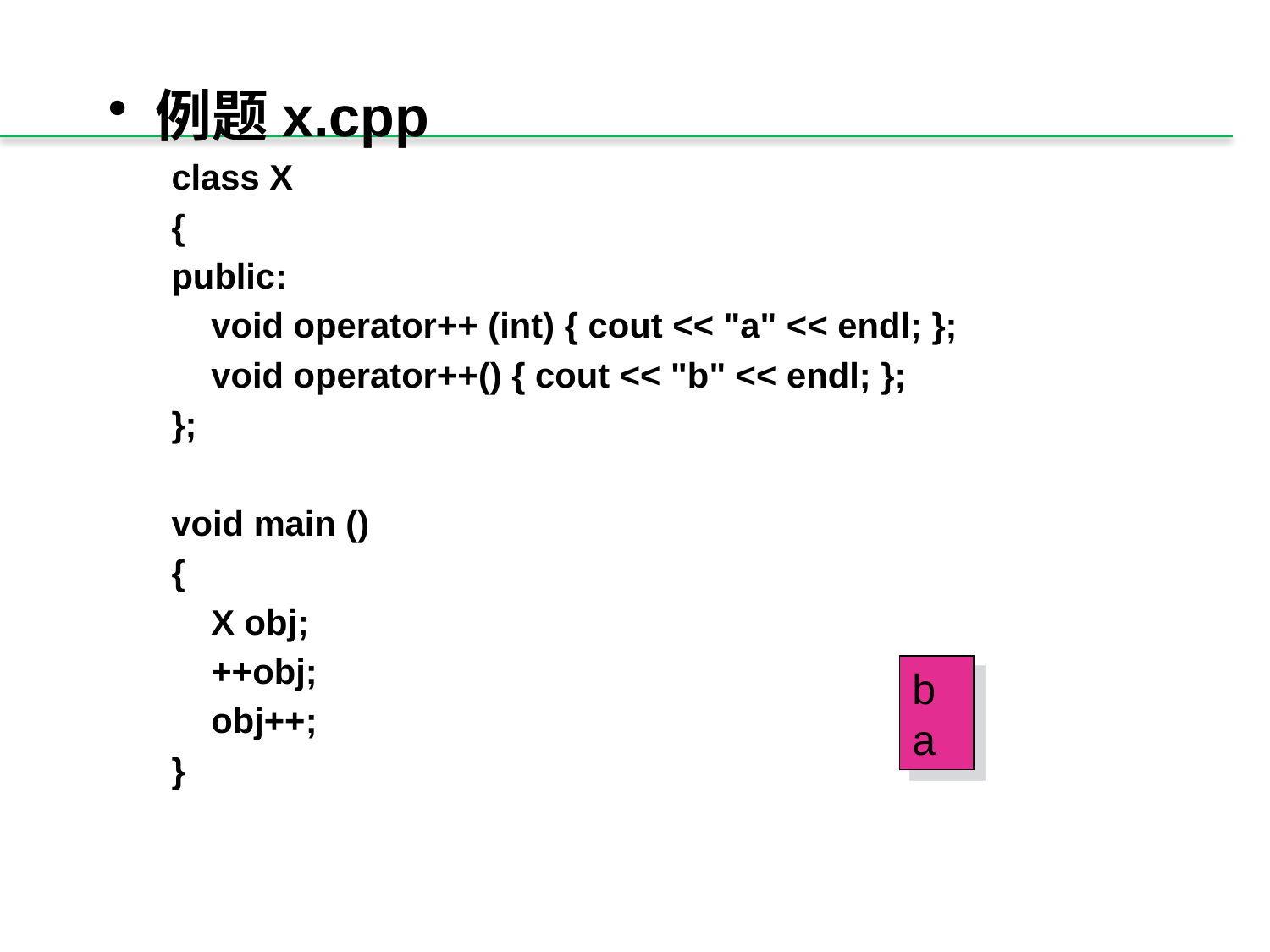

例题x.cpp
class X
{
public:
	void operator++ (int) { cout << "a" << endl; };
	void operator++() { cout << "b" << endl; };
};

void main ()
{
	X obj;
	++obj;
	obj++;
}
b
a